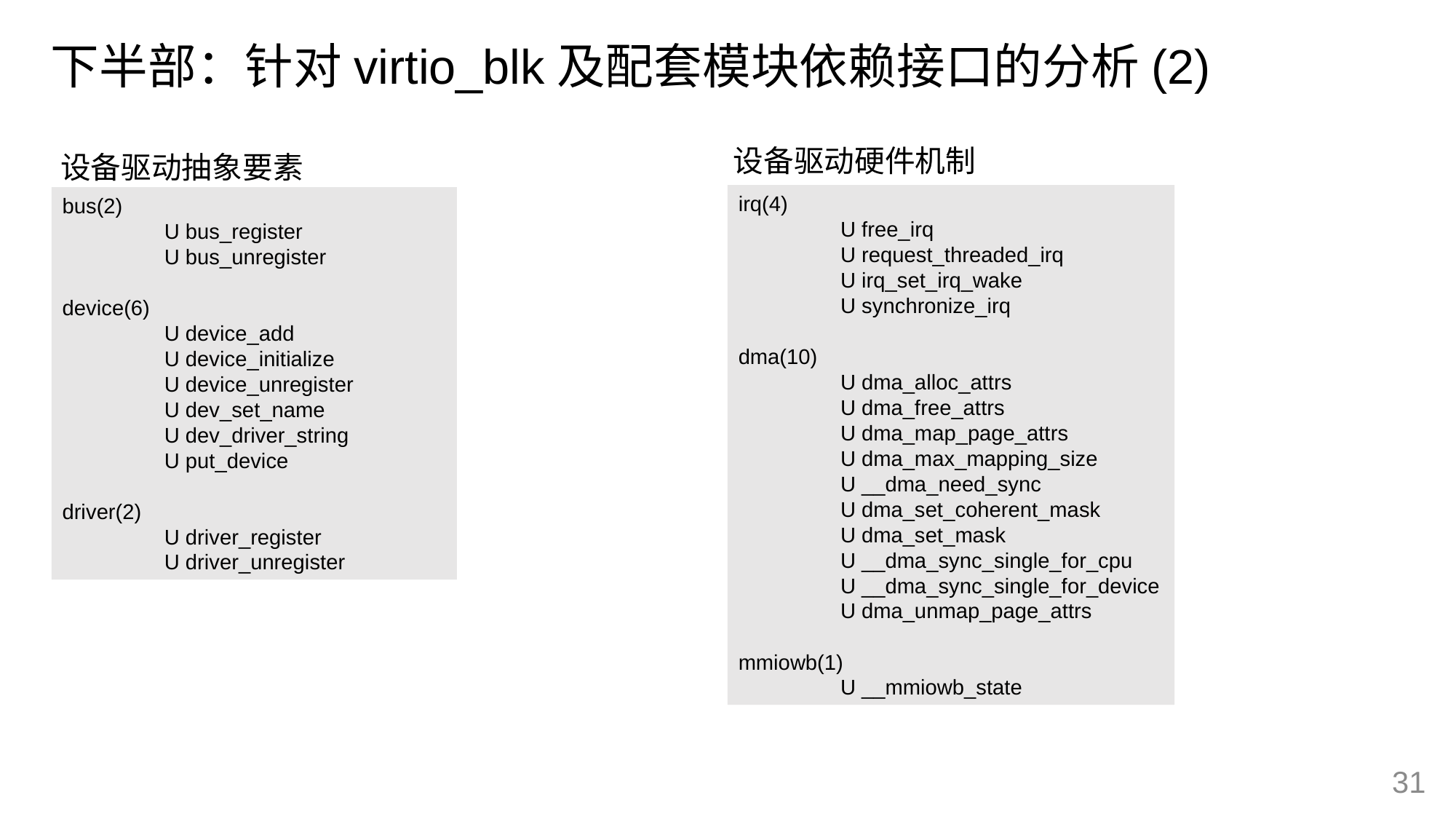

下半部：针对virtio_blk及配套模块依赖接口的分析(2)
设备驱动硬件机制
设备驱动抽象要素
irq(4)
                 U free_irq
                 U request_threaded_irq
                 U irq_set_irq_wake
                 U synchronize_irq

dma(10)
                 U dma_alloc_attrs
                 U dma_free_attrs
                 U dma_map_page_attrs
                 U dma_max_mapping_size
                 U __dma_need_sync
                 U dma_set_coherent_mask
                 U dma_set_mask
                 U __dma_sync_single_for_cpu
                 U __dma_sync_single_for_device
                 U dma_unmap_page_attrs

mmiowb(1)
                 U __mmiowb_state
bus(2)
                 U bus_register
                 U bus_unregister

device(6)
                 U device_add
                 U device_initialize
                 U device_unregister
                 U dev_set_name
                 U dev_driver_string
                 U put_device

driver(2)
                 U driver_register
                 U driver_unregister
31